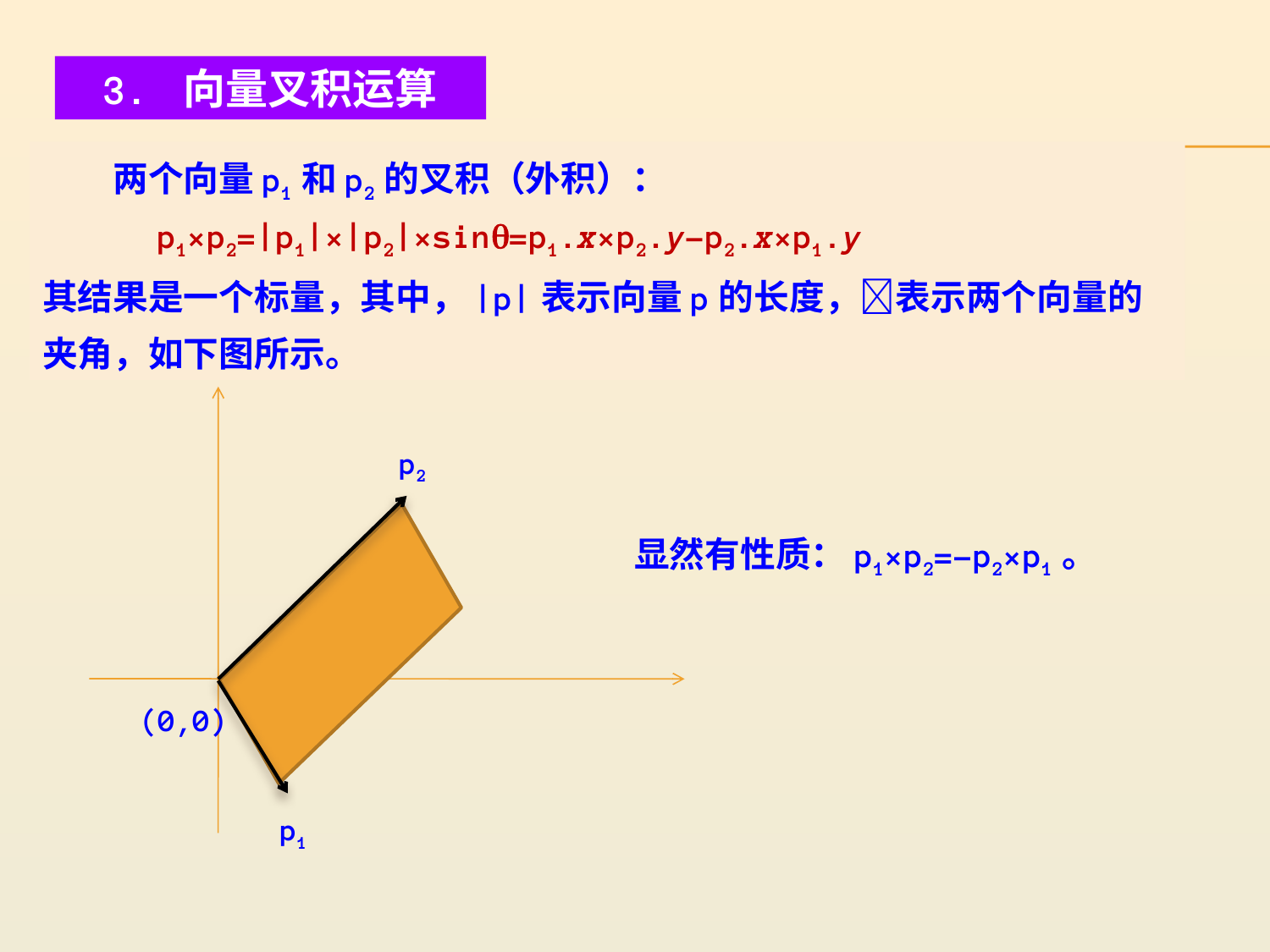

3. 向量叉积运算
　　两个向量p1和p2的叉积（外积）：
      p1×p2=|p1|×|p2|×sinθ=p1.x×p2.y-p2.x×p1.y
其结果是一个标量，其中，|p|表示向量p的长度，θ表示两个向量的夹角，如下图所示。
p2

(0,0)
p1
 显然有性质：p1×p2=-p2×p1。